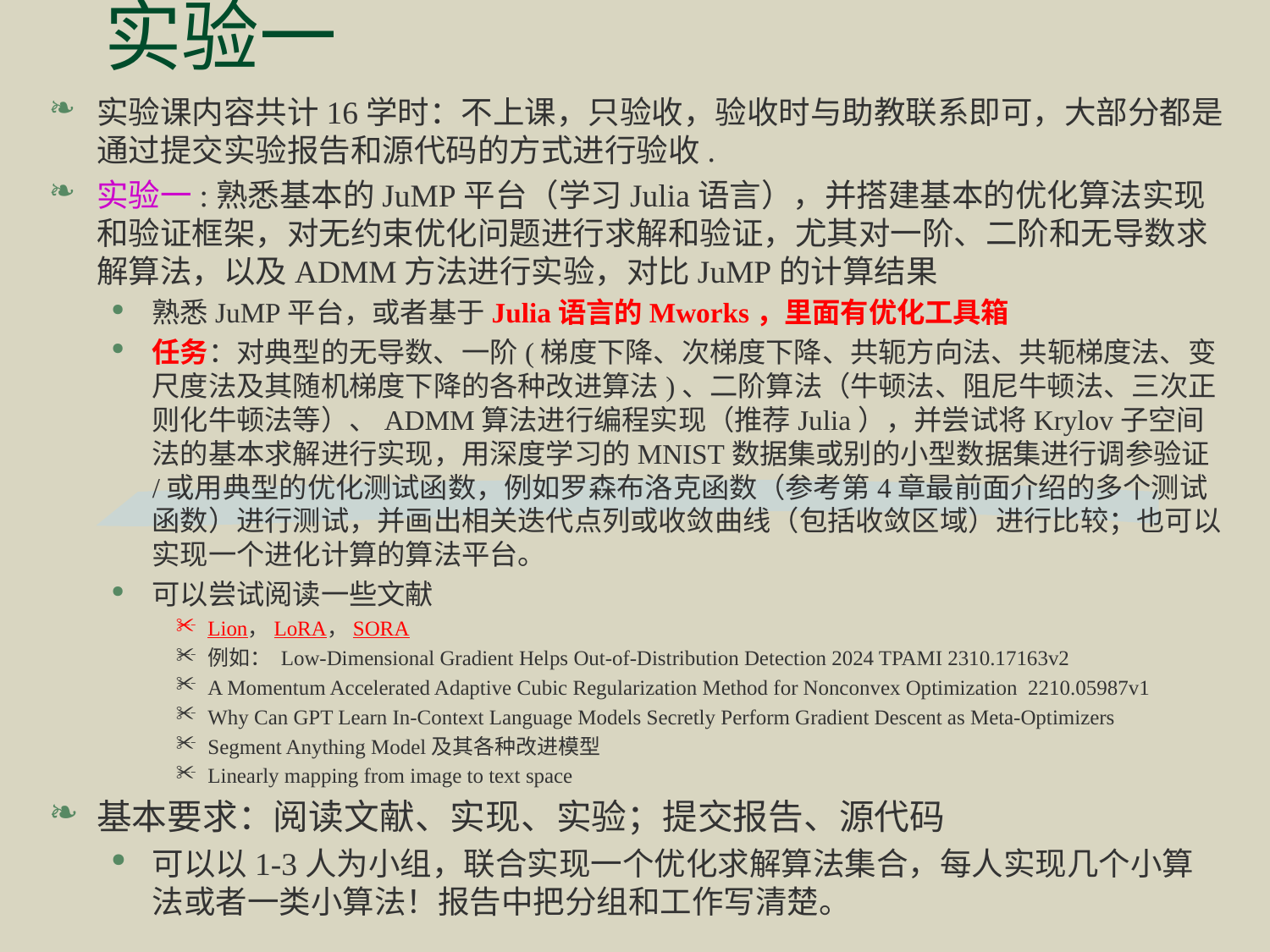

实验一
实验课内容共计16学时：不上课，只验收，验收时与助教联系即可，大部分都是通过提交实验报告和源代码的方式进行验收.
实验一:熟悉基本的JuMP平台（学习Julia语言），并搭建基本的优化算法实现和验证框架，对无约束优化问题进行求解和验证，尤其对一阶、二阶和无导数求解算法，以及ADMM方法进行实验，对比JuMP的计算结果
熟悉JuMP平台，或者基于Julia语言的Mworks，里面有优化工具箱
任务：对典型的无导数、一阶(梯度下降、次梯度下降、共轭方向法、共轭梯度法、变尺度法及其随机梯度下降的各种改进算法)、二阶算法（牛顿法、阻尼牛顿法、三次正则化牛顿法等）、ADMM算法进行编程实现（推荐Julia），并尝试将Krylov子空间法的基本求解进行实现，用深度学习的MNIST数据集或别的小型数据集进行调参验证/或用典型的优化测试函数，例如罗森布洛克函数（参考第4章最前面介绍的多个测试函数）进行测试，并画出相关迭代点列或收敛曲线（包括收敛区域）进行比较；也可以实现一个进化计算的算法平台。
可以尝试阅读一些文献
Lion，LoRA，SORA
例如： Low-Dimensional Gradient Helps Out-of-Distribution Detection 2024 TPAMI 2310.17163v2
A Momentum Accelerated Adaptive Cubic Regularization Method for Nonconvex Optimization  2210.05987v1
Why Can GPT Learn In-Context Language Models Secretly Perform Gradient Descent as Meta-Optimizers
Segment Anything Model及其各种改进模型
Linearly mapping from image to text space
基本要求：阅读文献、实现、实验；提交报告、源代码
可以以1-3人为小组，联合实现一个优化求解算法集合，每人实现几个小算法或者一类小算法！报告中把分组和工作写清楚。